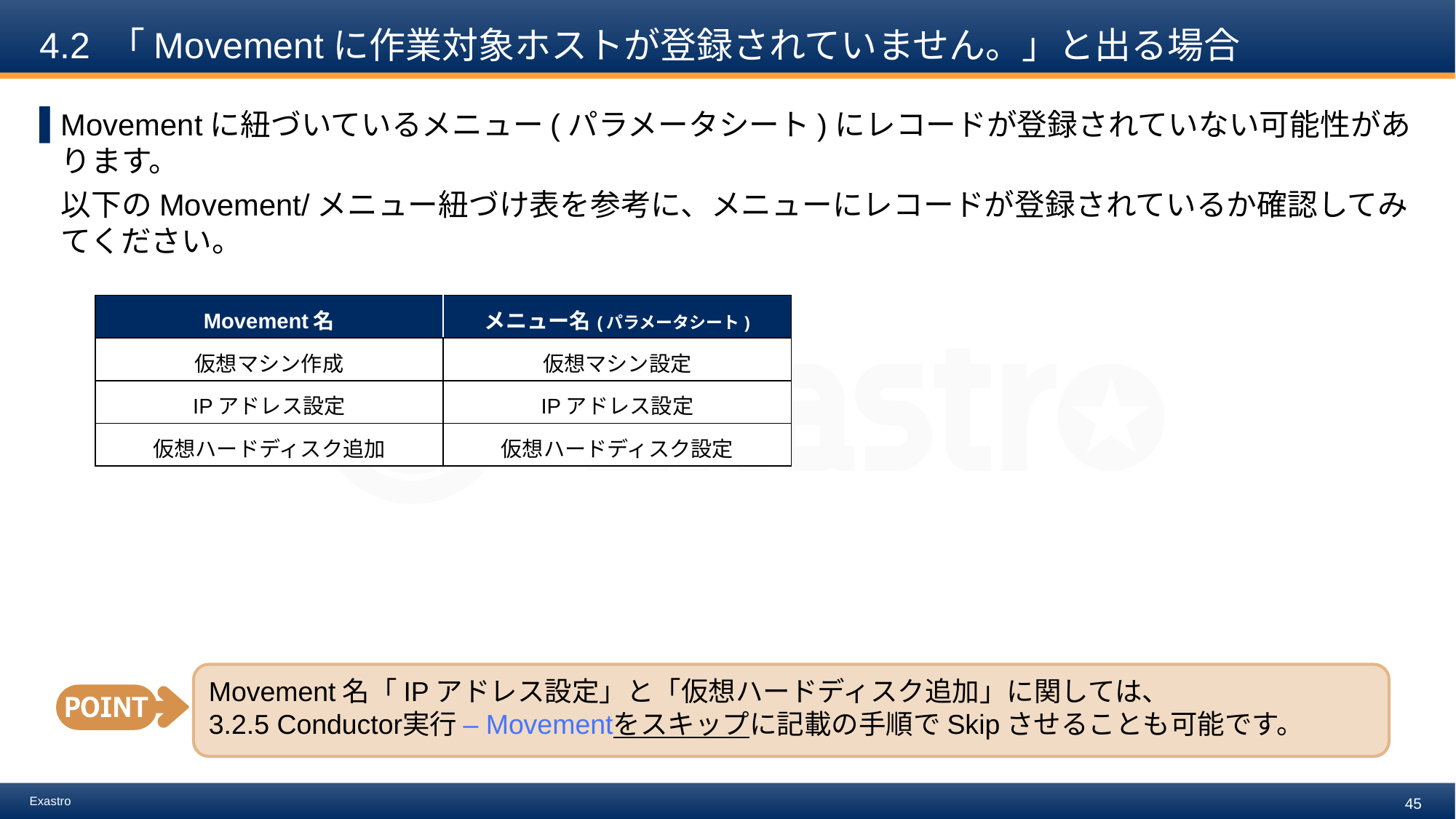

# 4.2 「Movementに作業対象ホストが登録されていません。」と出る場合
Movementに紐づいているメニュー(パラメータシート)にレコードが登録されていない可能性があります。
以下のMovement/メニュー紐づけ表を参考に、メニューにレコードが登録されているか確認してみてください。
| Movement名 | メニュー名(パラメータシート) |
| --- | --- |
| 仮想マシン作成 | 仮想マシン設定 |
| IPアドレス設定 | IPアドレス設定 |
| 仮想ハードディスク追加 | 仮想ハードディスク設定 |
Movement名「IPアドレス設定」と「仮想ハードディスク追加」に関しては、
3.2.5 Conductor実行 – Movementをスキップに記載の手順でSkipさせることも可能です。